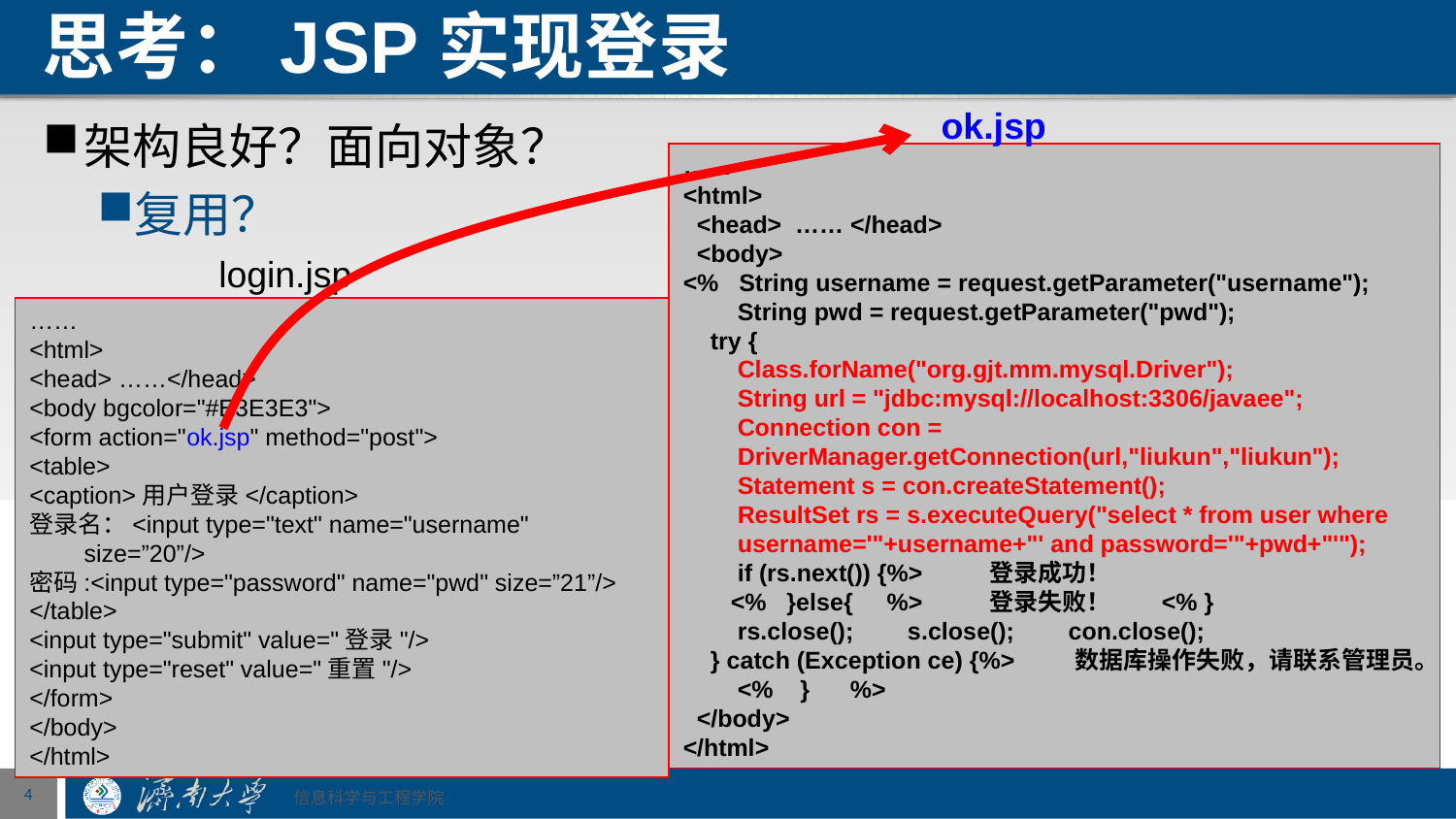

# 思考：JSP实现登录
ok.jsp
架构良好？面向对象？
复用？

……
<html>
  <head>  …… </head>
  <body>
<%   String username = request.getParameter("username");
        String pwd = request.getParameter("pwd");
    try {
        Class.forName("org.gjt.mm.mysql.Driver");
        String url = "jdbc:mysql://localhost:3306/javaee";
        Connection con = DriverManager.getConnection(url,"liukun","liukun");
        Statement s = con.createStatement();
        ResultSet rs = s.executeQuery("select * from user where username='"+username+"' and password='"+pwd+"'");
        if (rs.next()) {%>         登录成功！
       <%   }else{     %>         登录失败！        <% }
        rs.close();        s.close();        con.close();
    } catch (Exception ce) {%>        数据库操作失败，请联系管理员。
        <%    }      %>
  </body>
</html>
login.jsp
……
<html>
<head> ……</head>
<body bgcolor="#E3E3E3">
<form action="ok.jsp" method="post">
<table>
<caption>用户登录</caption>
登录名：<input type="text" name="username" size=”20”/>
密码:<input type="password" name="pwd" size=”21”/>
</table>
<input type="submit" value="登录"/>
<input type="reset" value="重置"/>
</form>
</body>
</html>